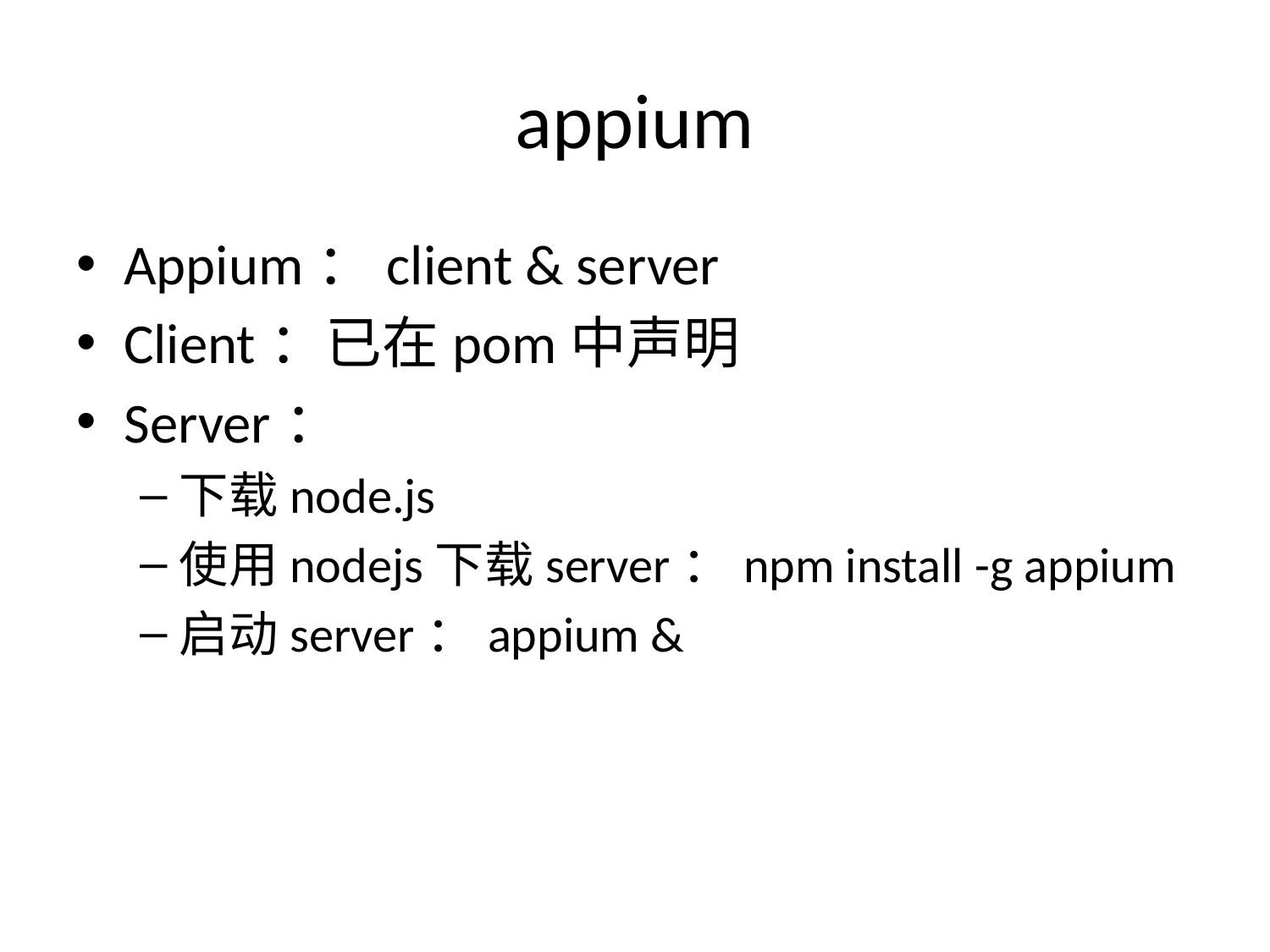

# appium
Appium：client & server
Client：已在pom中声明
Server：
下载node.js
使用nodejs下载server：npm install -g appium
启动server：appium &